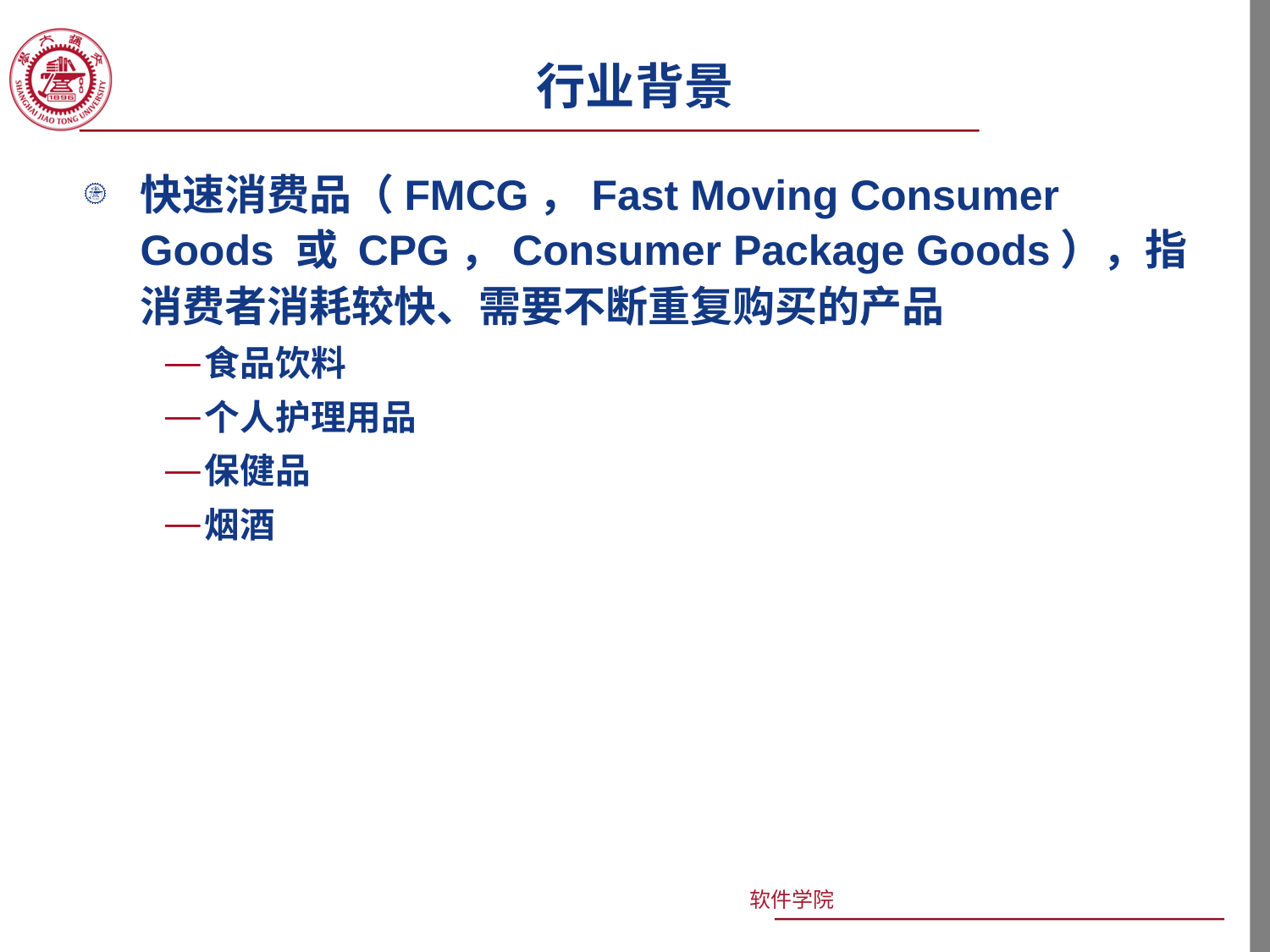

# 行业背景
快速消费品（FMCG，Fast Moving Consumer Goods 或 CPG，Consumer Package Goods），指消费者消耗较快、需要不断重复购买的产品
食品饮料
个人护理用品
保健品
烟酒